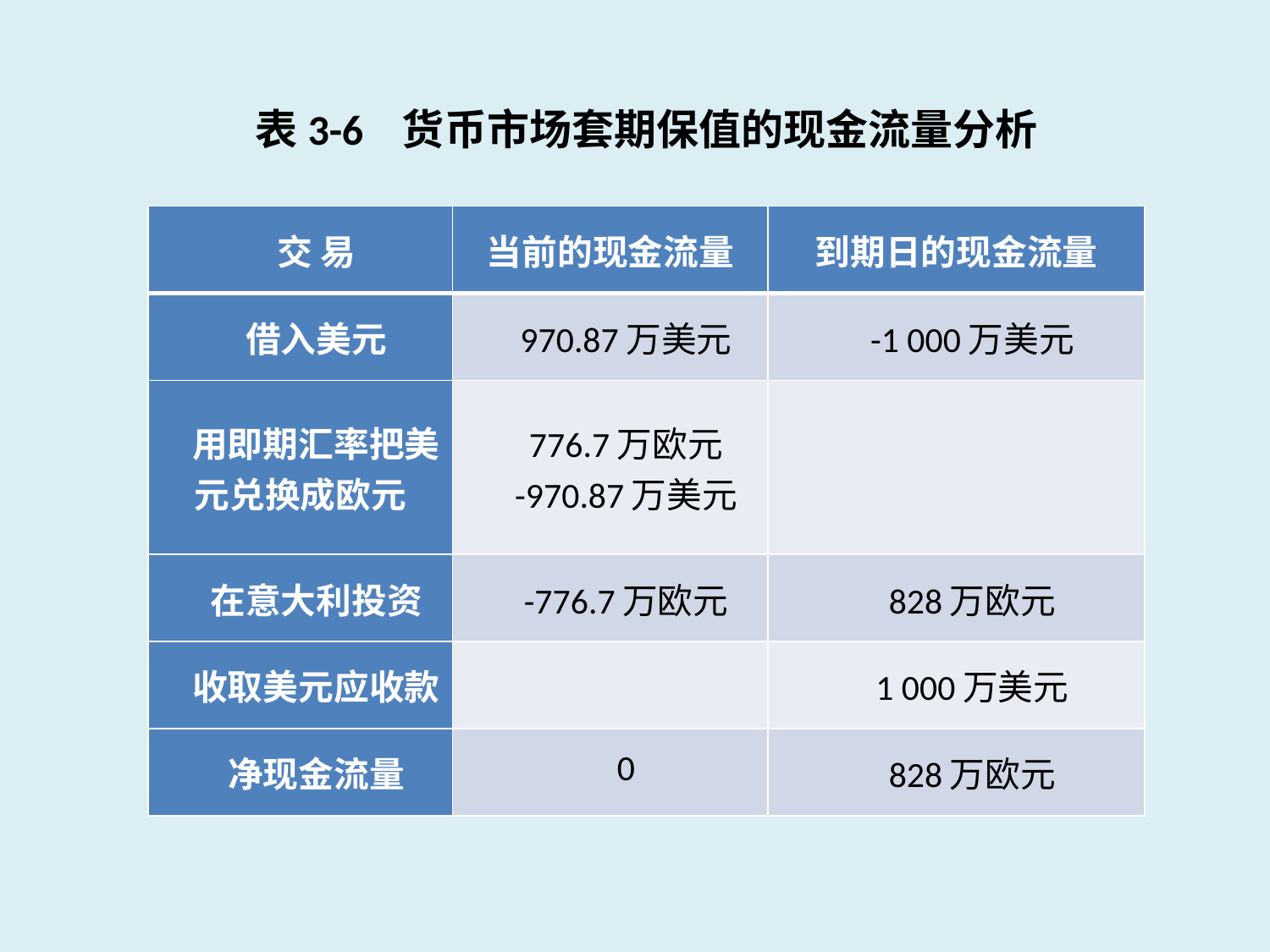

表3-6   货币市场套期保值的现金流量分析
| 交 易 | 当前的现金流量 | 到期日的现金流量 |
| --- | --- | --- |
| 借入美元 | 970.87万美元 | -1 000万美元 |
| 用即期汇率把美元兑换成欧元 | 776.7万欧元 -970.87万美元 |  |
| 在意大利投资 | -776.7万欧元 | 828万欧元 |
| 收取美元应收款 |  | 1 000万美元 |
| 净现金流量 | 0 | 828万欧元 |